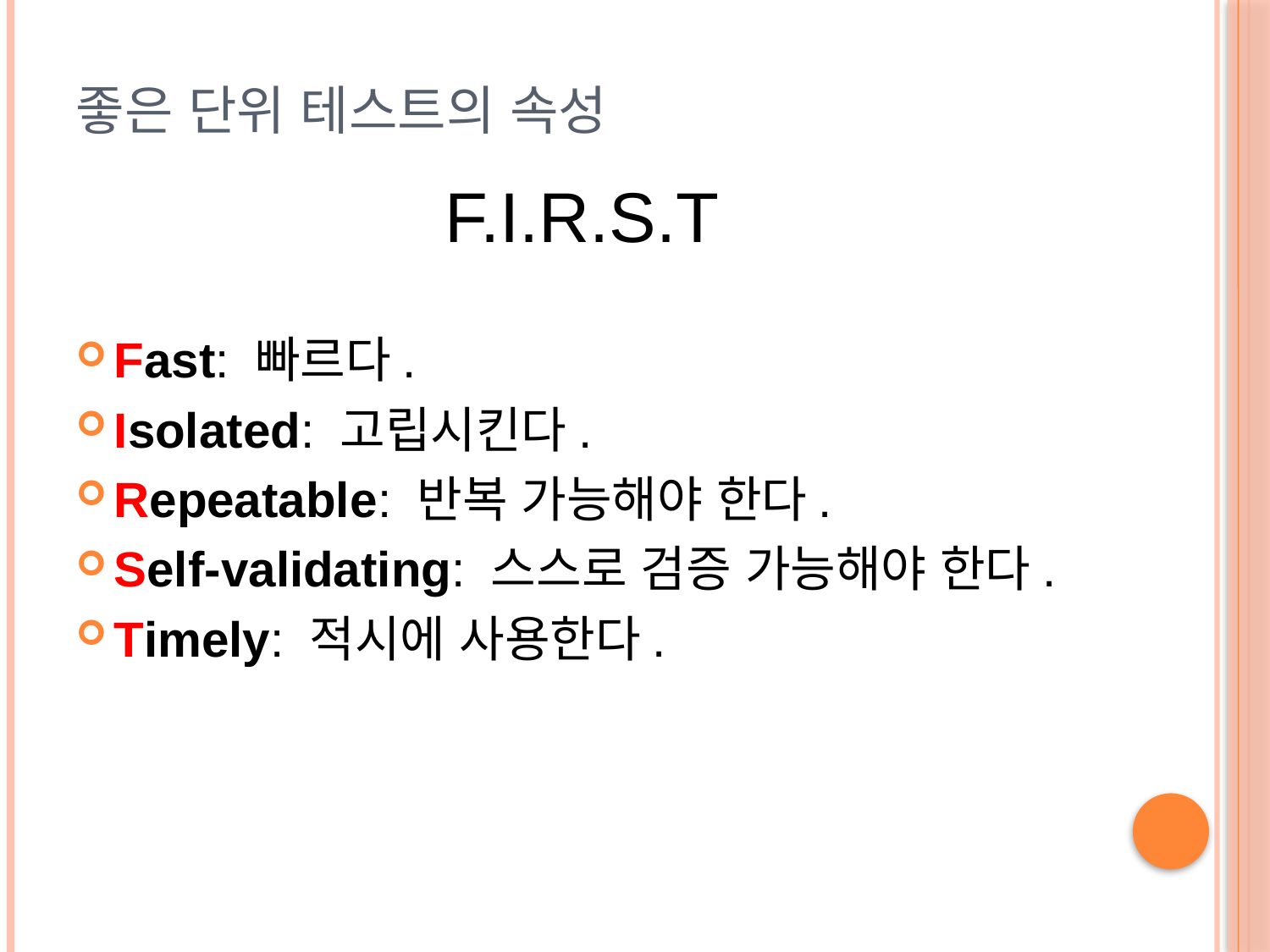

좋은 단위 테스트의 속성
F.I.R.S.T

Fast: 빠르다.
Isolated: 고립시킨다.
Repeatable: 반복 가능해야 한다.
Self-validating: 스스로 검증 가능해야 한다.
Timely: 적시에 사용한다.